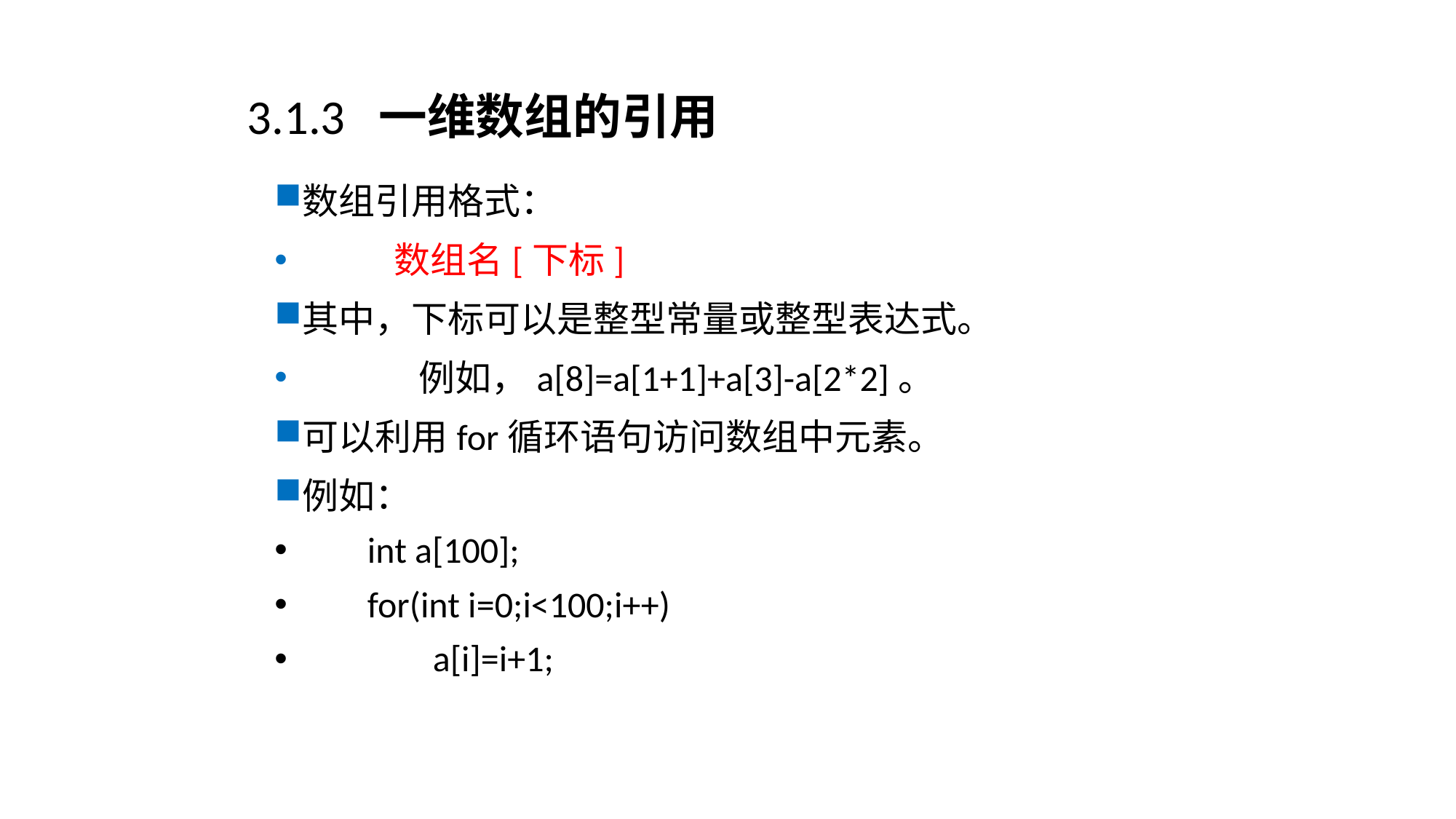

# 3.1.3  一维数组的引用
数组引用格式：
            数组名[下标]
其中，下标可以是整型常量或整型表达式。
               例如，a[8]=a[1+1]+a[3]-a[2*2]。
可以利用for循环语句访问数组中元素。
例如：
        int a[100];
        for(int i=0;i<100;i++)
                a[i]=i+1;